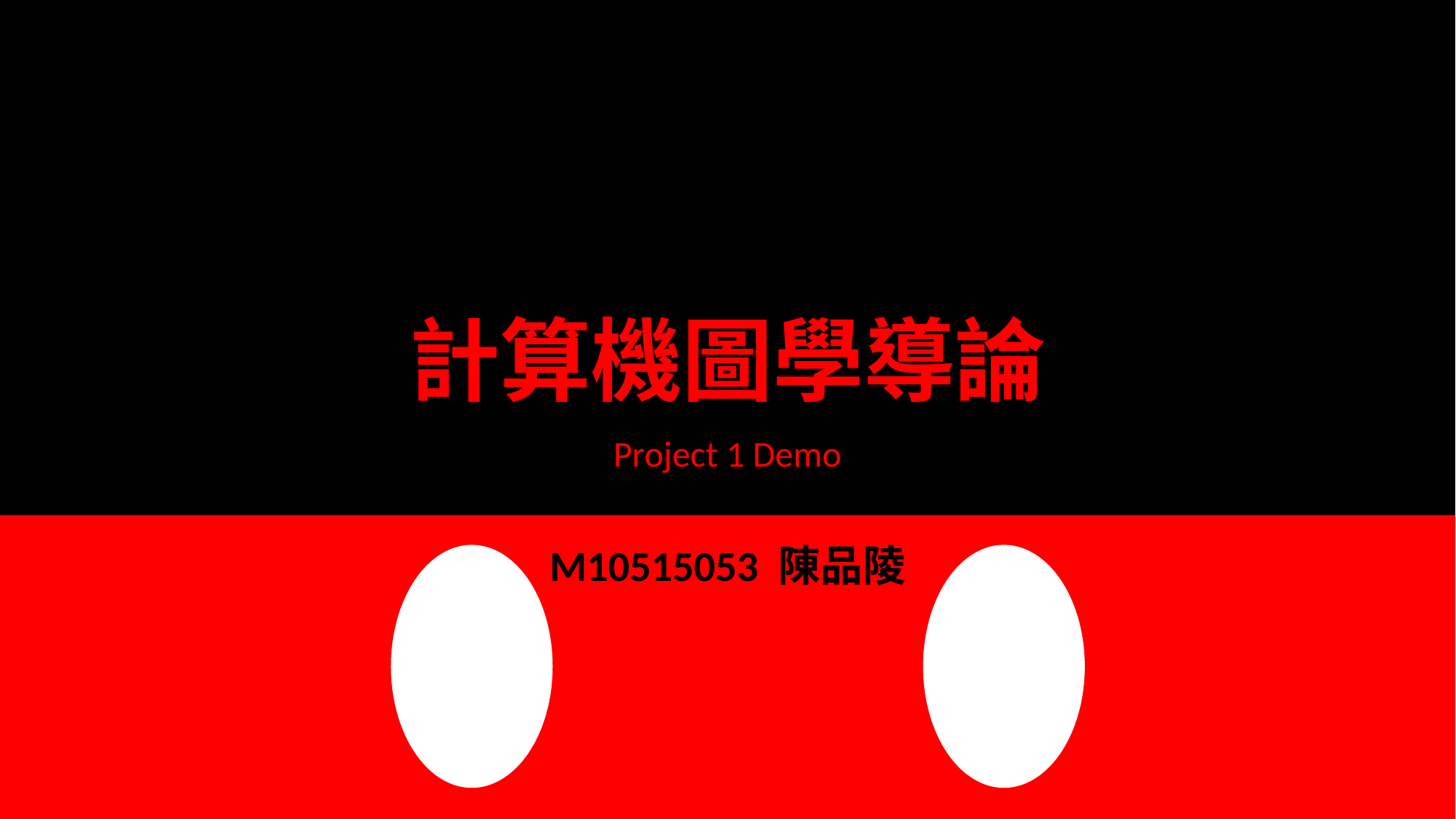

# 計算機圖學導論
Project 1 Demo

M10515053 陳品陵